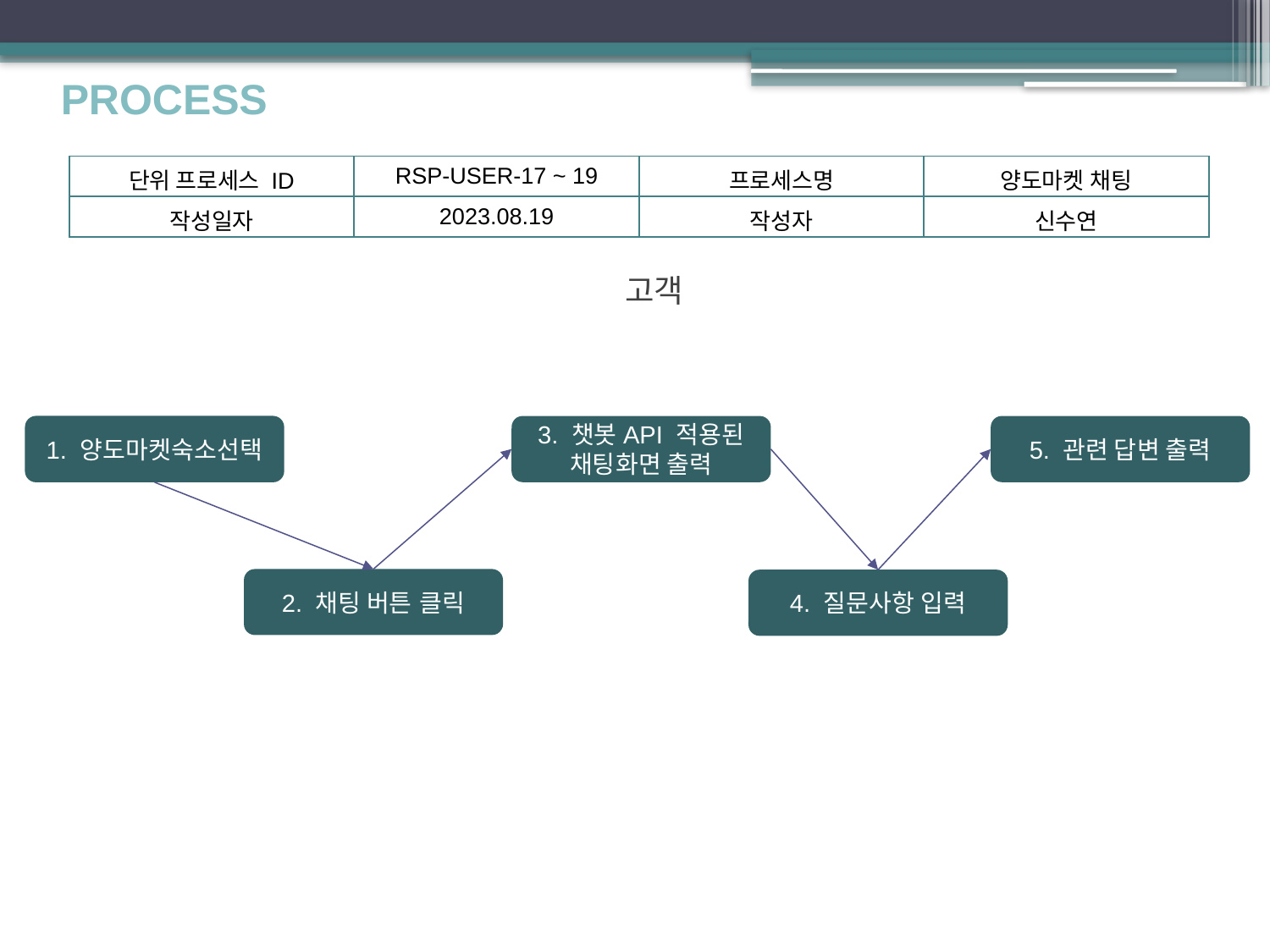

PROCESS
| 단위 프로세스 ID | RSP-USER-17 ~ 19 | 프로세스명 | 양도마켓 채팅 |
| --- | --- | --- | --- |
| 작성일자 | 2023.08.19 | 작성자 | 신수연 |
고객
1. 양도마켓숙소선택
3. 챗봇API 적용된
채팅화면 출력
5. 관련 답변 출력
2. 채팅 버튼 클릭
4. 질문사항 입력